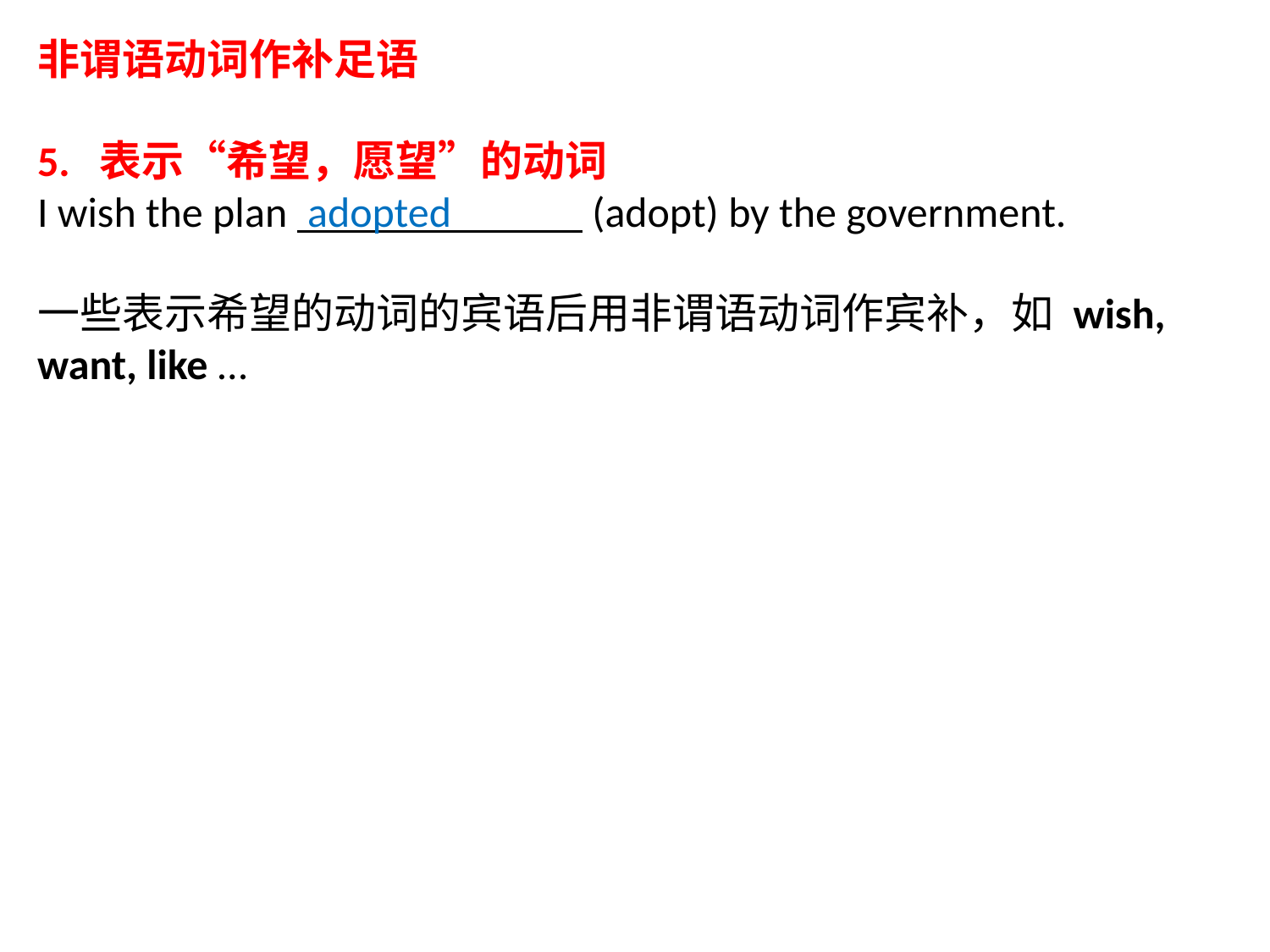

非谓语动词作补足语

5.  表示“希望，愿望”的动词
I wish the plan                                (adopt) by the government.

一些表示希望的动词的宾语后用非谓语动词作宾补，如 wish, want, like …
adopted